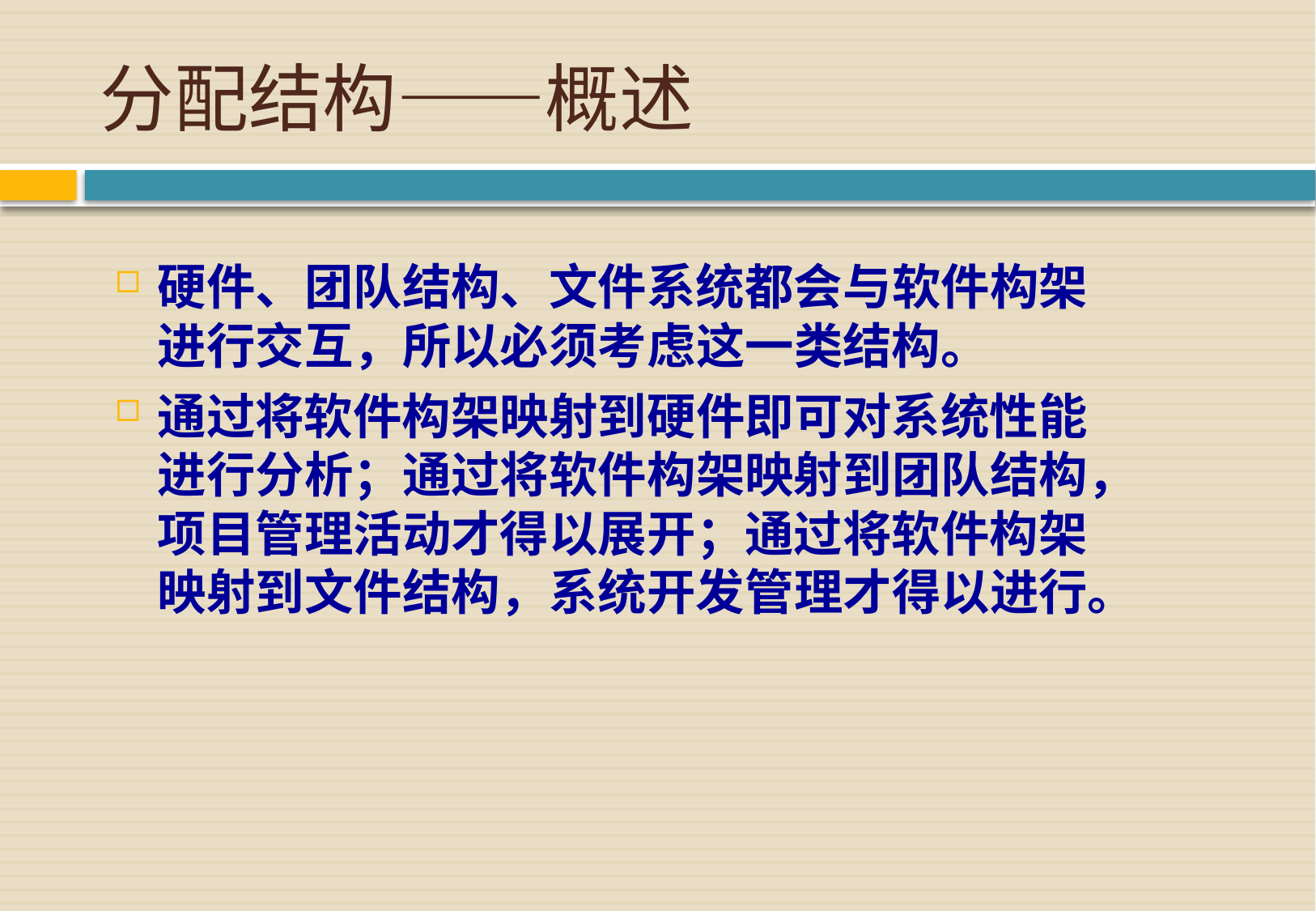

# 分配结构——概述
硬件、团队结构、文件系统都会与软件构架进行交互，所以必须考虑这一类结构。
通过将软件构架映射到硬件即可对系统性能进行分析；通过将软件构架映射到团队结构，项目管理活动才得以展开；通过将软件构架映射到文件结构，系统开发管理才得以进行。